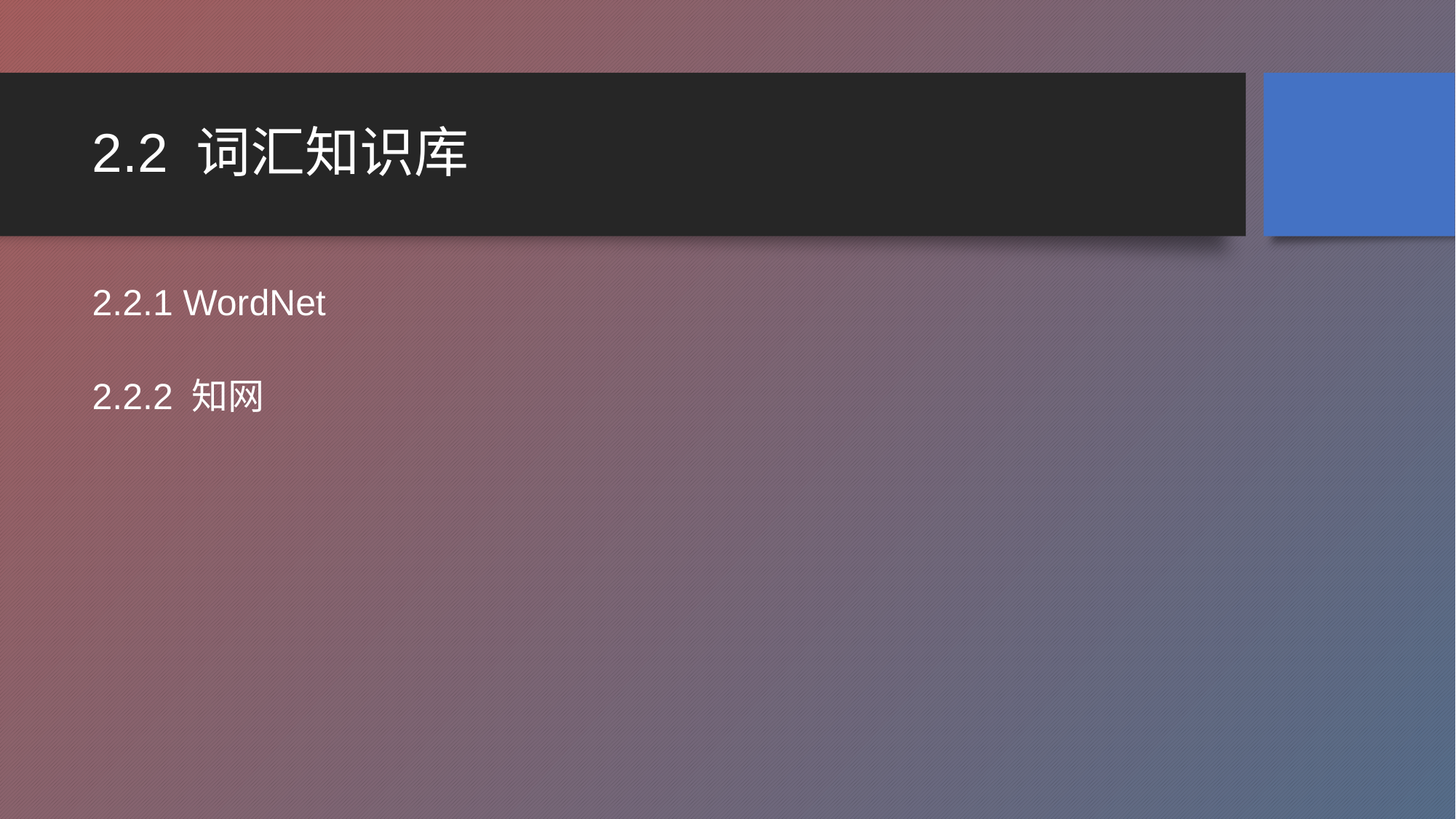

# 2.2 词汇知识库
2.2.1 WordNet
2.2.2 知网